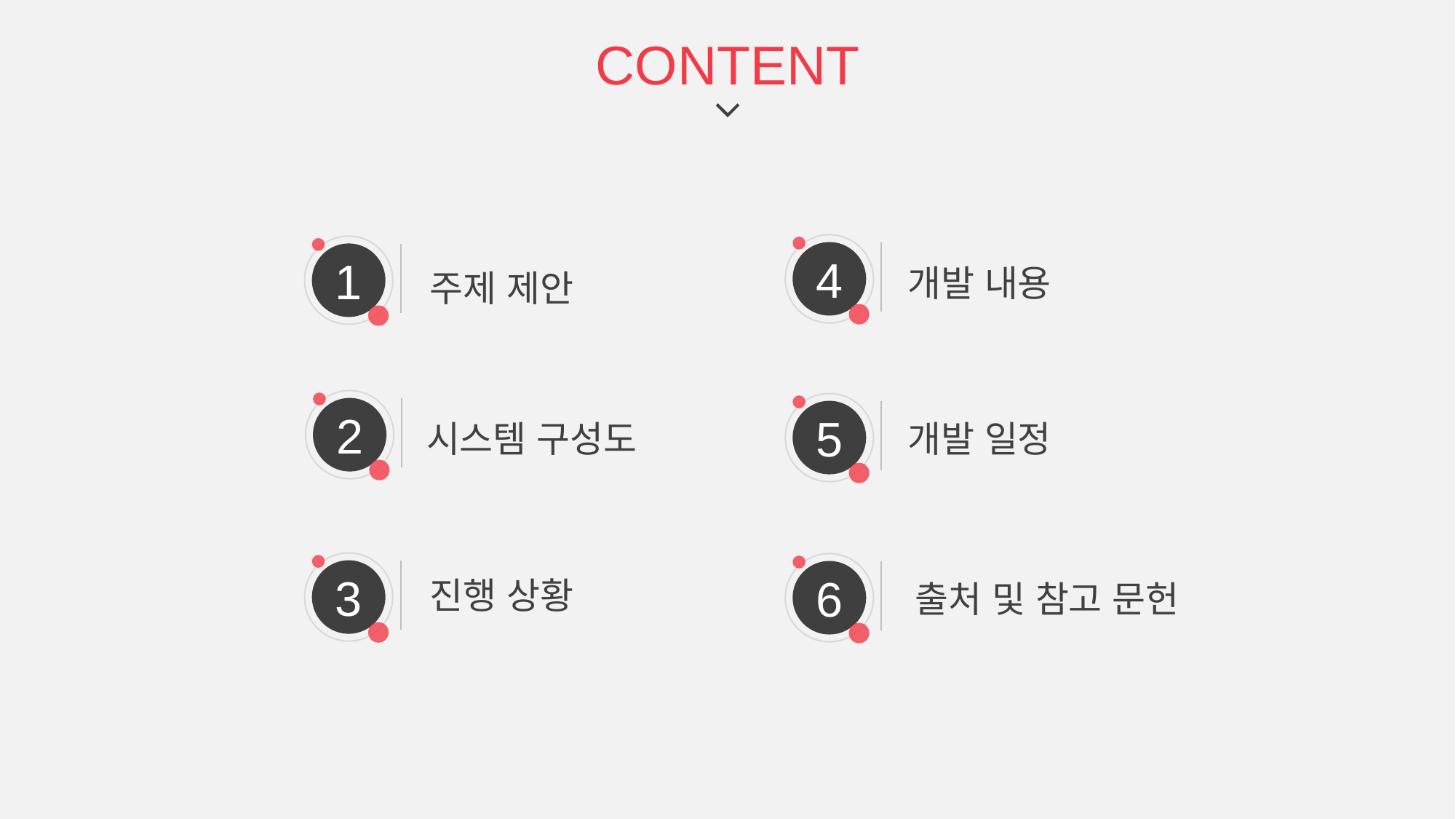

CONTENT

4

1

주제 제안
개발 내용

2

5

시스템 구성도
개발 일정

3

6

진행 상황
출처 및 참고 문헌